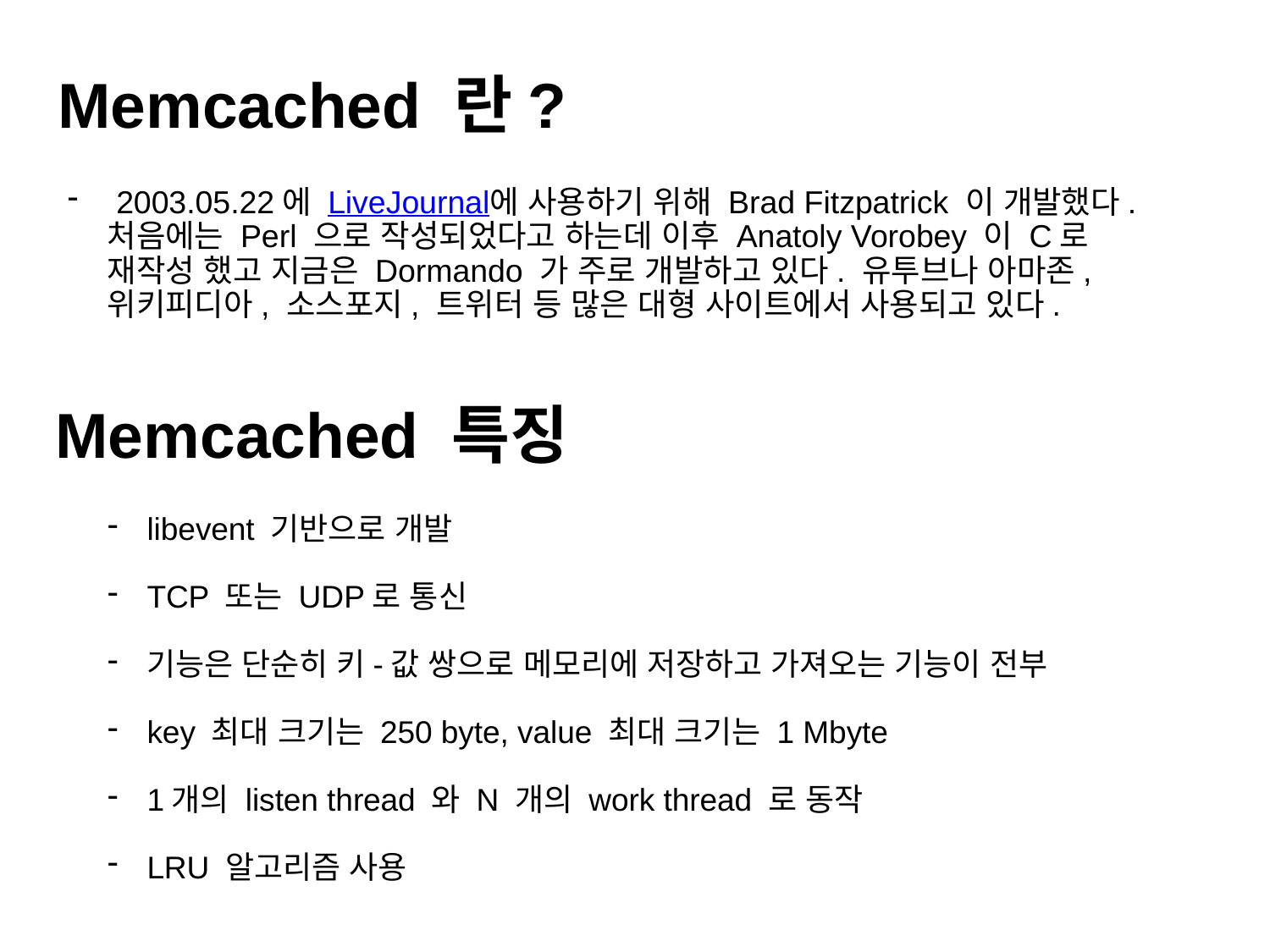

Memcached 란?
 2003.05.22에 LiveJournal에 사용하기 위해 Brad Fitzpatrick 이 개발했다. 처음에는 Perl 으로 작성되었다고 하는데 이후 Anatoly Vorobey 이 C로 재작성 했고 지금은 Dormando 가 주로 개발하고 있다. 유투브나 아마존, 위키피디아, 소스포지, 트위터 등 많은 대형 사이트에서 사용되고 있다.
Memcached 특징
libevent 기반으로 개발

TCP 또는 UDP로 통신

기능은 단순히 키-값 쌍으로 메모리에 저장하고 가져오는 기능이 전부

key 최대 크기는 250 byte, value 최대 크기는 1 Mbyte

1개의 listen thread 와 N 개의 work thread 로 동작

LRU 알고리즘 사용